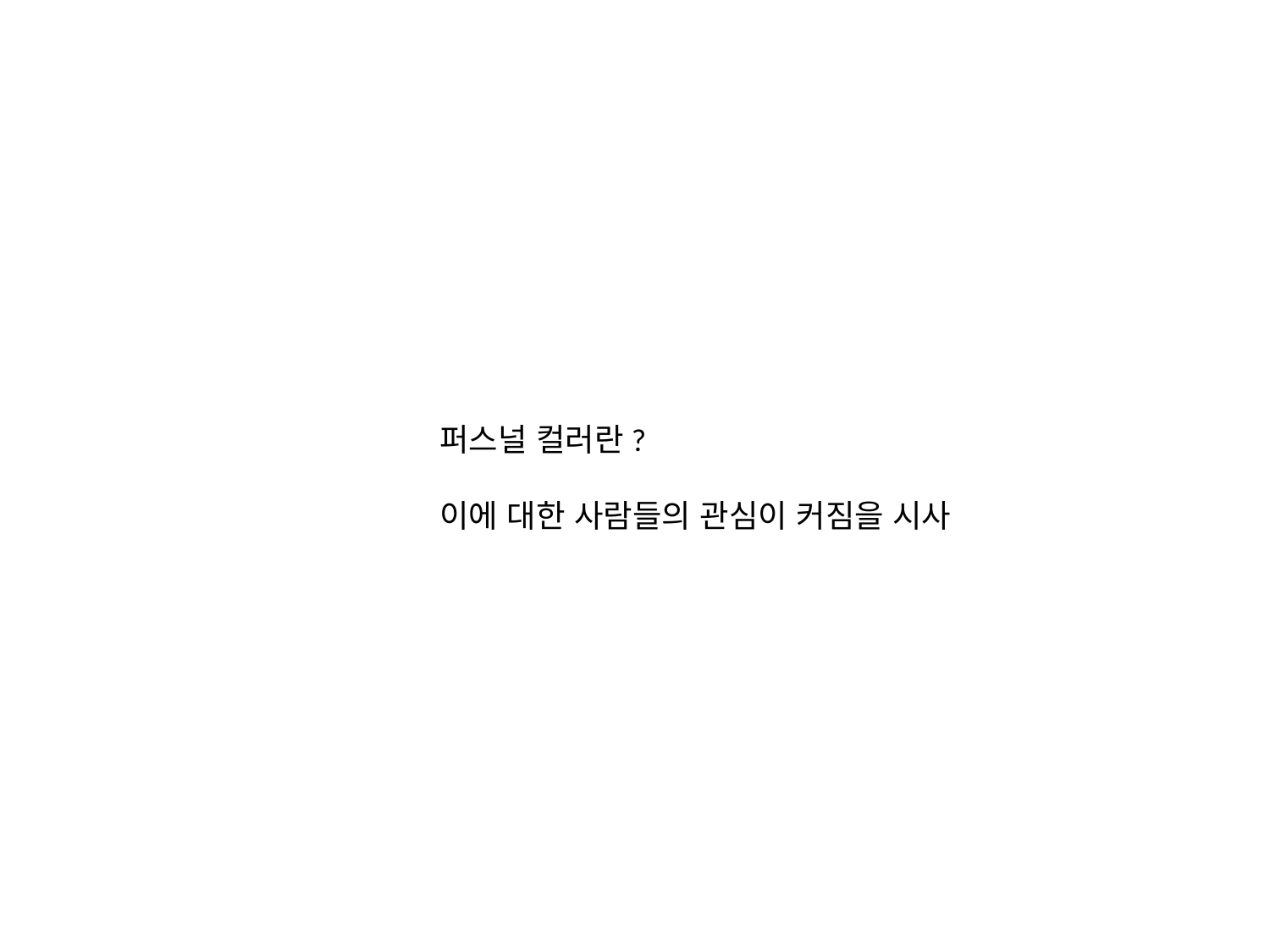

퍼스널 컬러란?

이에 대한 사람들의 관심이 커짐을 시사